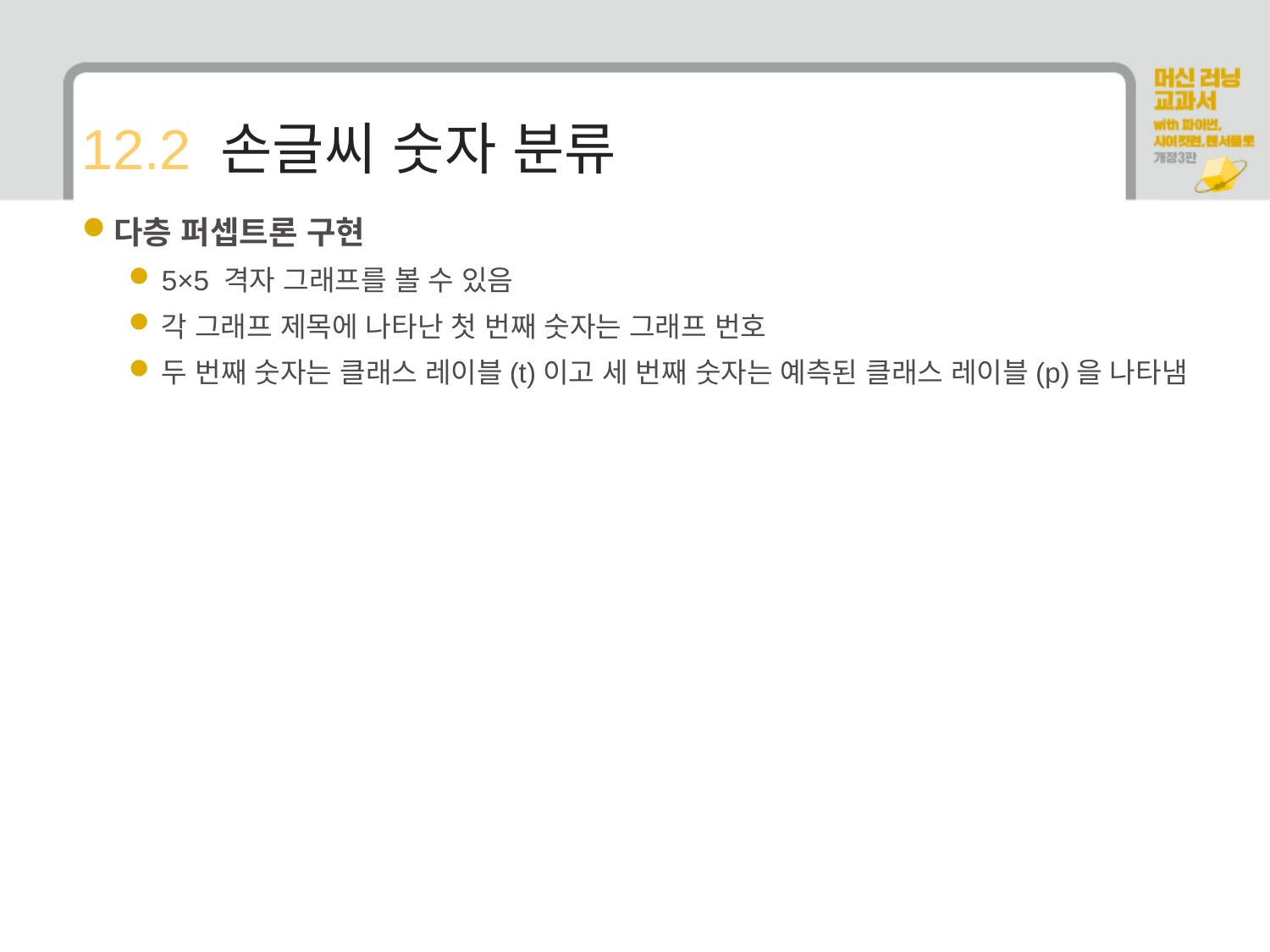

# 12.2 손글씨 숫자 분류
다층 퍼셉트론 구현
5×5 격자 그래프를 볼 수 있음
각 그래프 제목에 나타난 첫 번째 숫자는 그래프 번호
두 번째 숫자는 클래스 레이블(t)이고 세 번째 숫자는 예측된 클래스 레이블(p)을 나타냄